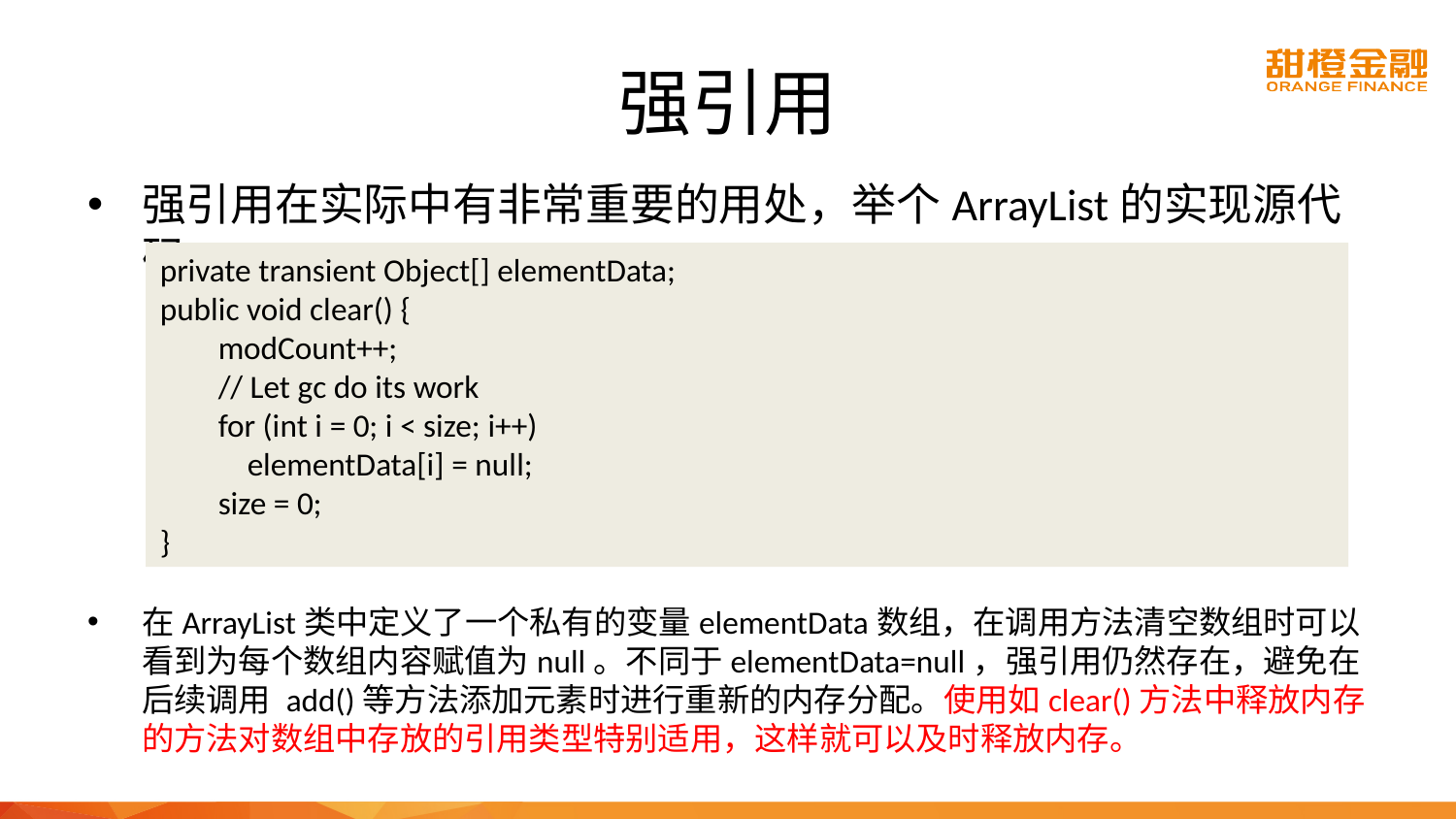

# 强引用
强引用在实际中有非常重要的用处，举个ArrayList的实现源代码：
private transient Object[] elementData;
public void clear() {
        modCount++;
        // Let gc do its work
        for (int i = 0; i < size; i++)
            elementData[i] = null;
        size = 0;
}
在ArrayList类中定义了一个私有的变量elementData数组，在调用方法清空数组时可以看到为每个数组内容赋值为null。不同于elementData=null，强引用仍然存在，避免在后续调用 add()等方法添加元素时进行重新的内存分配。使用如clear()方法中释放内存的方法对数组中存放的引用类型特别适用，这样就可以及时释放内存。